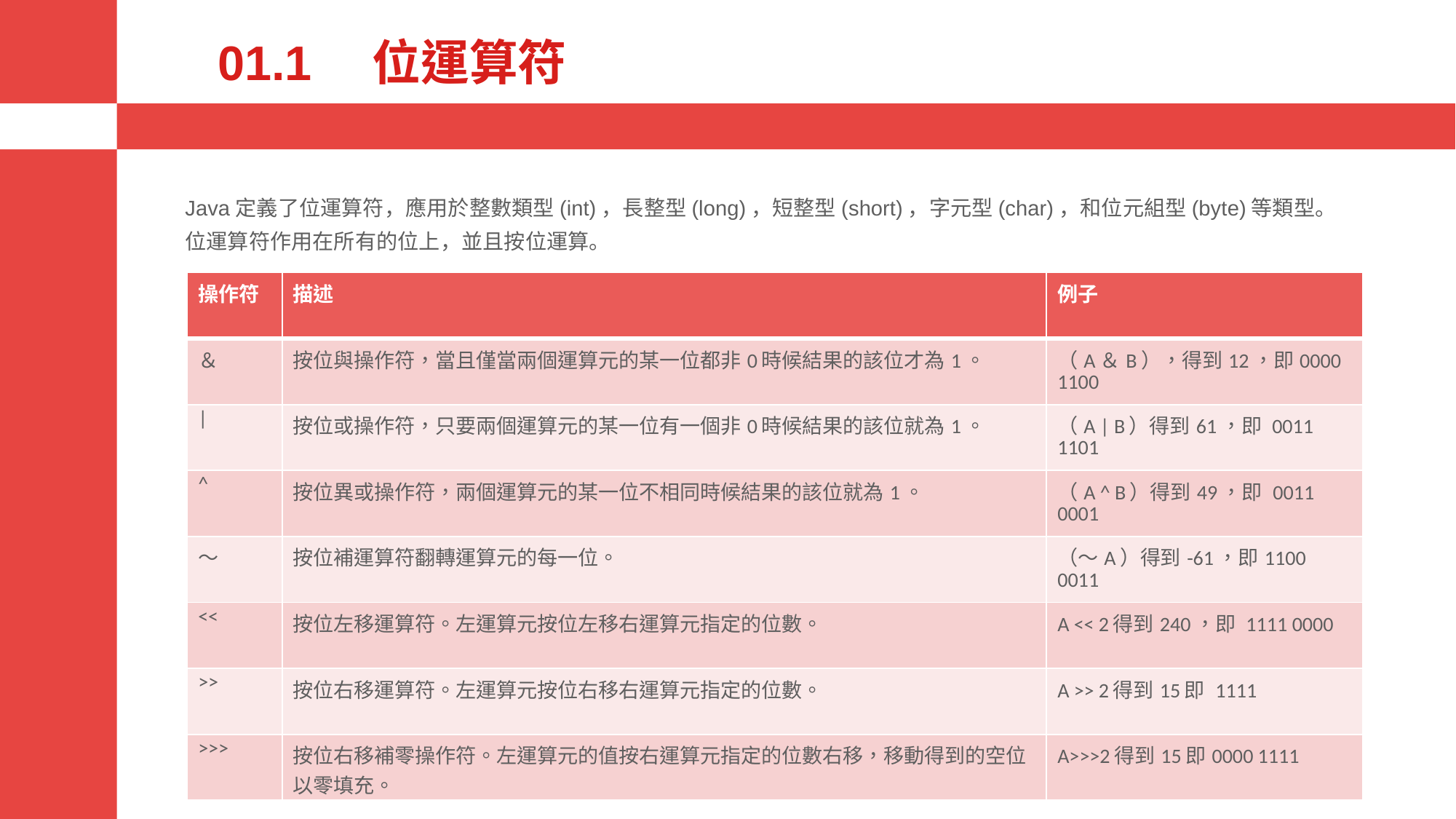

# 01.1　位運算符
Java定義了位運算符，應用於整數類型(int)，長整型(long)，短整型(short)，字元型(char)，和位元組型(byte)等類型。
位運算符作用在所有的位上，並且按位運算。
| 操作符 | 描述 | 例子 |
| --- | --- | --- |
| ＆ | 按位與操作符，當且僅當兩個運算元的某一位都非0時候結果的該位才為1。 | （A＆B），得到12，即0000 1100 |
| | | 按位或操作符，只要兩個運算元的某一位有一個非0時候結果的該位就為1。 | （A | B）得到61，即 0011 1101 |
| ^ | 按位異或操作符，兩個運算元的某一位不相同時候結果的該位就為1。 | （A ^ B）得到49，即 0011 0001 |
| 〜 | 按位補運算符翻轉運算元的每一位。 | （〜A）得到-61，即1100 0011 |
| << | 按位左移運算符。左運算元按位左移右運算元指定的位數。 | A << 2得到240，即 1111 0000 |
| >> | 按位右移運算符。左運算元按位右移右運算元指定的位數。 | A >> 2得到15即 1111 |
| >>> | 按位右移補零操作符。左運算元的值按右運算元指定的位數右移，移動得到的空位以零填充。 | A>>>2得到15即0000 1111 |